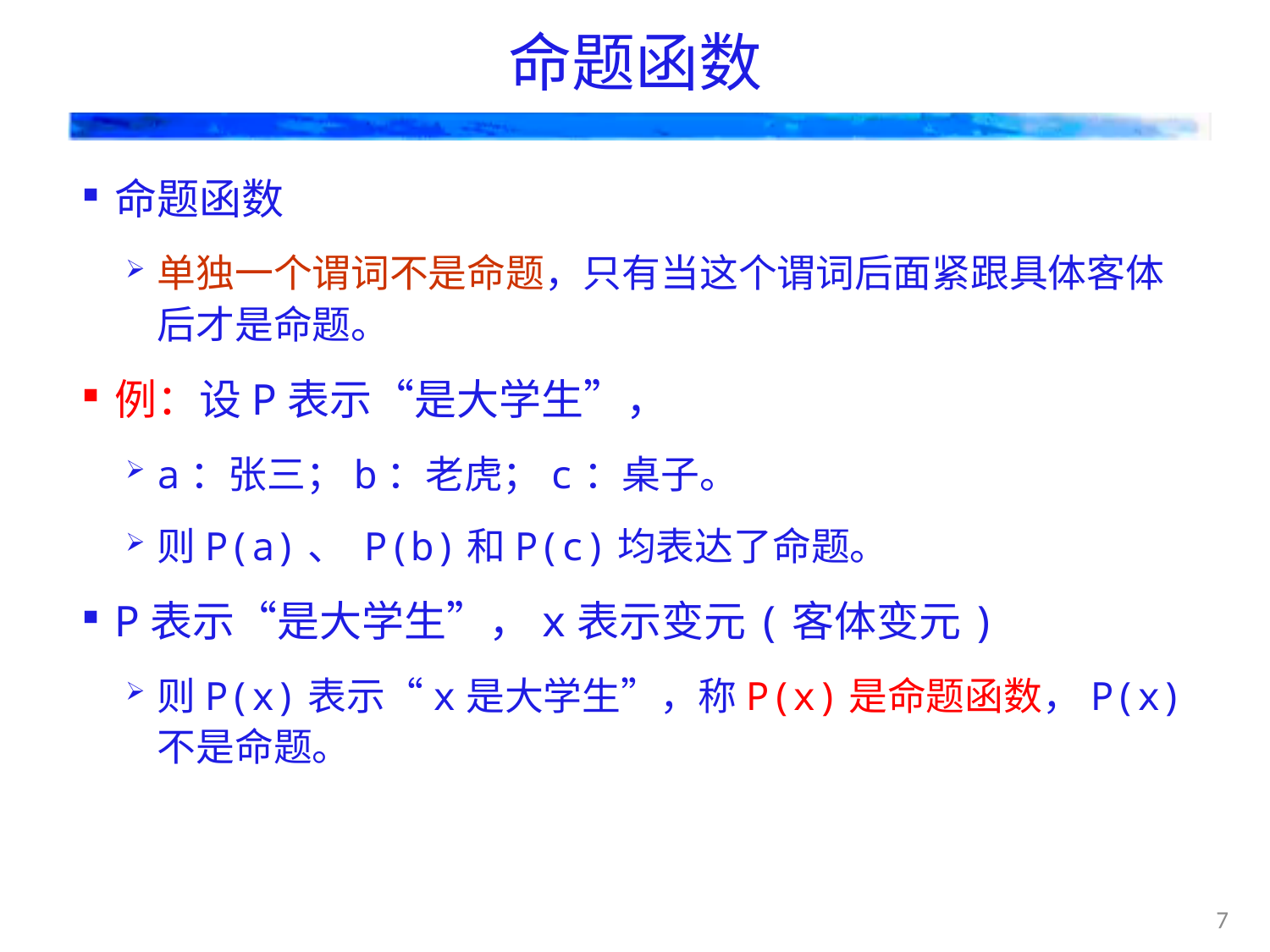

# 命题函数
命题函数
单独一个谓词不是命题，只有当这个谓词后面紧跟具体客体后才是命题。
例：设P表示“是大学生”，
a：张三；b：老虎；c：桌子。
则P(a)、 P(b)和P(c)均表达了命题。
P表示“是大学生”，x表示变元(客体变元)
则P(x)表示“x是大学生”，称P(x)是命题函数，P(x)不是命题。
7